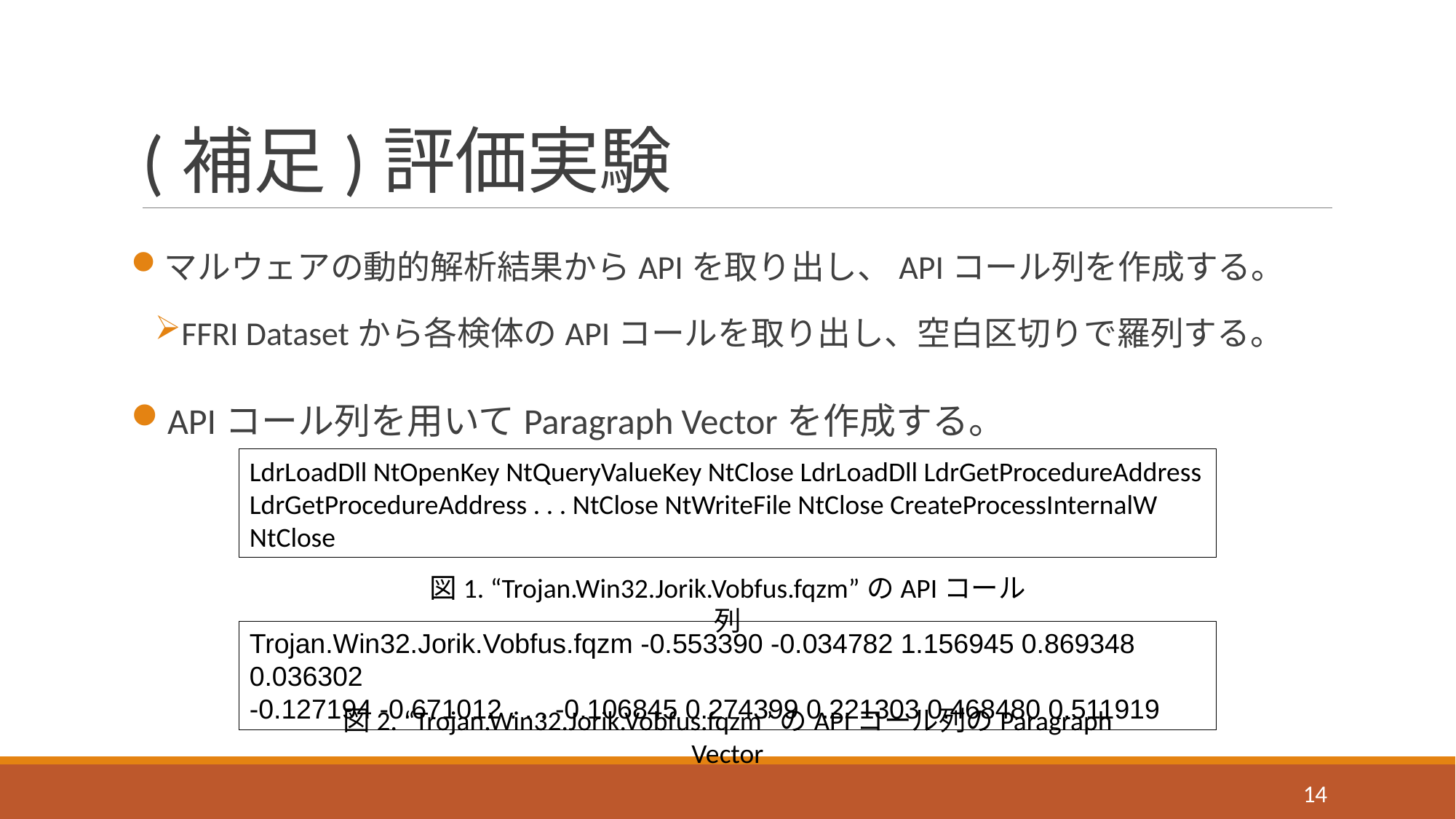

# (補足)評価実験
マルウェアの動的解析結果からAPIを取り出し、APIコール列を作成する。
FFRI Datasetから各検体のAPIコールを取り出し、空白区切りで羅列する。
APIコール列を用いてParagraph Vectorを作成する。

LdrLoadDll NtOpenKey NtQueryValueKey NtClose LdrLoadDll LdrGetProcedureAddress
LdrGetProcedureAddress . . . NtClose NtWriteFile NtClose CreateProcessInternalW NtClose
図1. “Trojan.Win32.Jorik.Vobfus.fqzm”のAPIコール列
Trojan.Win32.Jorik.Vobfus.fqzm -0.553390 -0.034782 1.156945 0.869348 0.036302
-0.127194 -0.671012 . . . -0.106845 0.274399 0.221303 0.468480 0.511919
図2. “Trojan.Win32.Jorik.Vobfus.fqzm”のAPIコール列のParagraph Vector
14